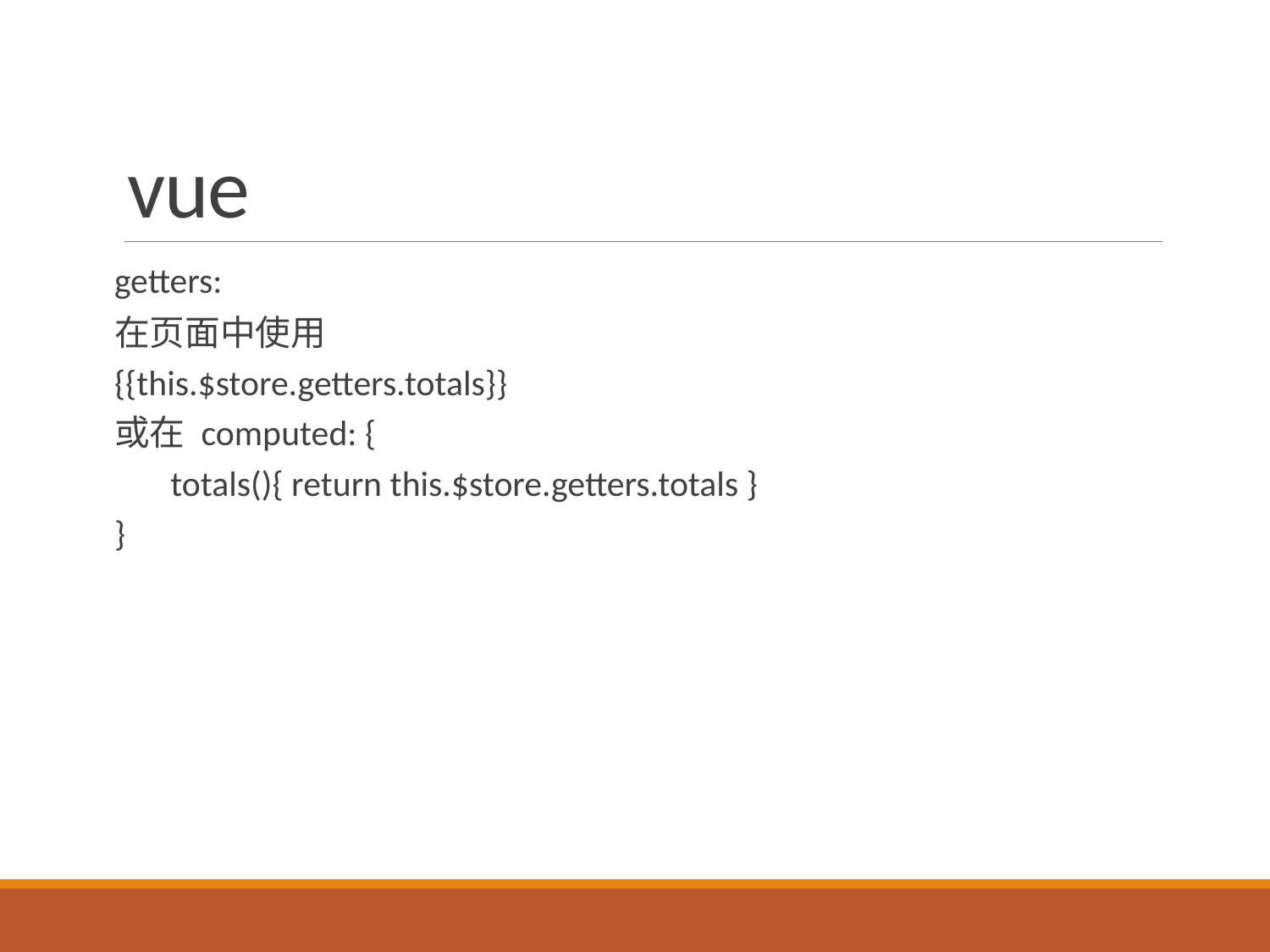

# vue
getters:
在页面中使用
{{this.$store.getters.totals}}
或在 computed: {
       totals(){ return this.$store.getters.totals }
}